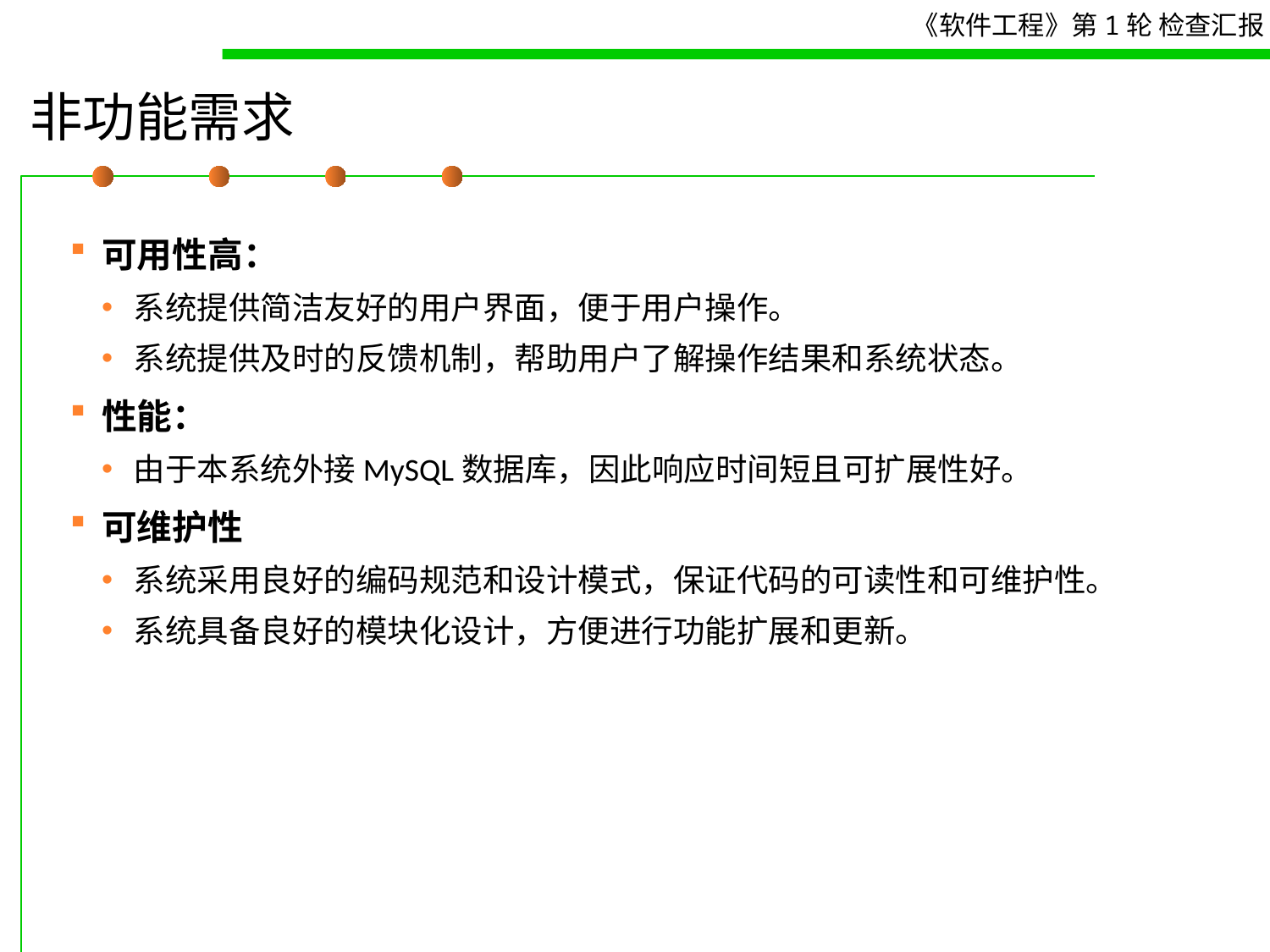

# 非功能需求
可用性高：
系统提供简洁友好的用户界面，便于用户操作。
系统提供及时的反馈机制，帮助用户了解操作结果和系统状态。
性能：
由于本系统外接MySQL数据库，因此响应时间短且可扩展性好。
可维护性
系统采用良好的编码规范和设计模式，保证代码的可读性和可维护性。
系统具备良好的模块化设计，方便进行功能扩展和更新。